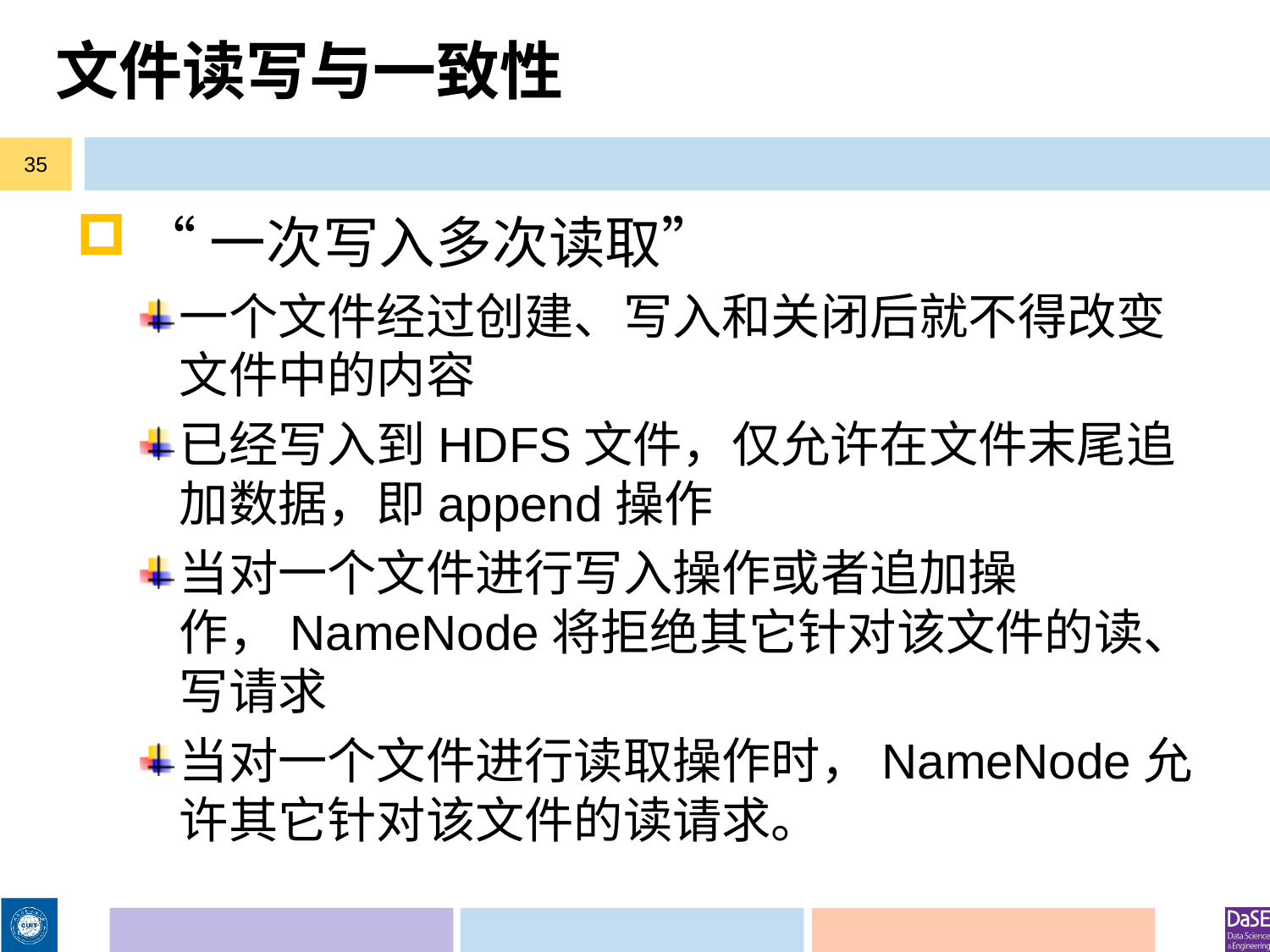

# 文件读写与一致性
35
“一次写入多次读取”
一个文件经过创建、写入和关闭后就不得改变文件中的内容
已经写入到HDFS文件，仅允许在文件末尾追加数据，即append操作
当对一个文件进行写入操作或者追加操作，NameNode将拒绝其它针对该文件的读、写请求
当对一个文件进行读取操作时，NameNode允许其它针对该文件的读请求。